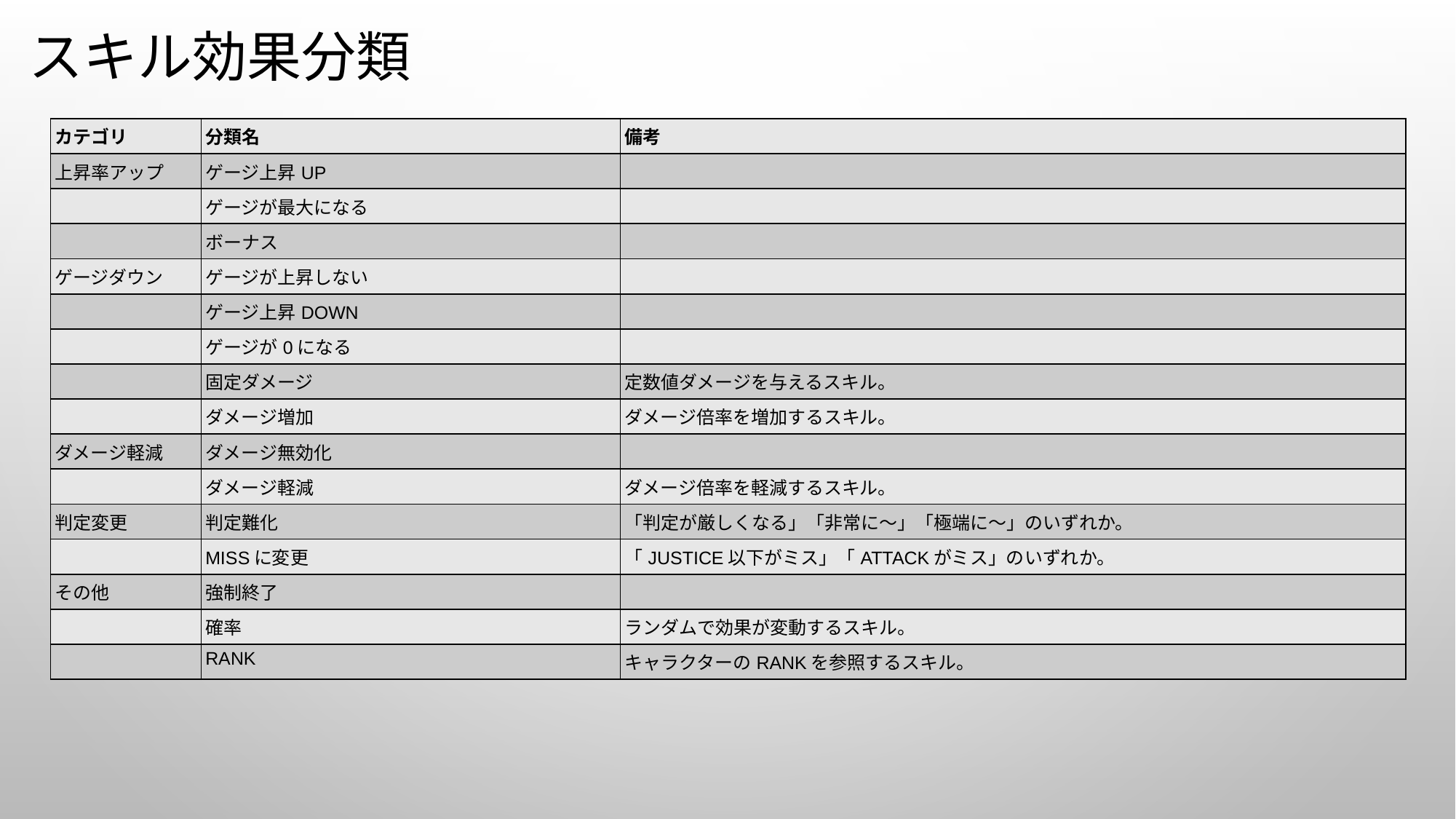

# スキル効果分類
| カテゴリ | 分類名 | 備考 |
| --- | --- | --- |
| 上昇率アップ | ゲージ上昇UP |  |
|  | ゲージが最大になる |  |
|  | ボーナス |  |
| ゲージダウン | ゲージが上昇しない |  |
|  | ゲージ上昇DOWN |  |
|  | ゲージが0になる |  |
|  | 固定ダメージ | 定数値ダメージを与えるスキル。 |
|  | ダメージ増加 | ダメージ倍率を増加するスキル。 |
| ダメージ軽減 | ダメージ無効化 |  |
|  | ダメージ軽減 | ダメージ倍率を軽減するスキル。 |
| 判定変更 | 判定難化 | 「判定が厳しくなる」「非常に～」「極端に～」のいずれか。 |
|  | MISSに変更 | 「JUSTICE以下がミス」「ATTACKがミス」のいずれか。 |
| その他 | 強制終了 |  |
|  | 確率 | ランダムで効果が変動するスキル。 |
|  | RANK | キャラクターのRANKを参照するスキル。 |